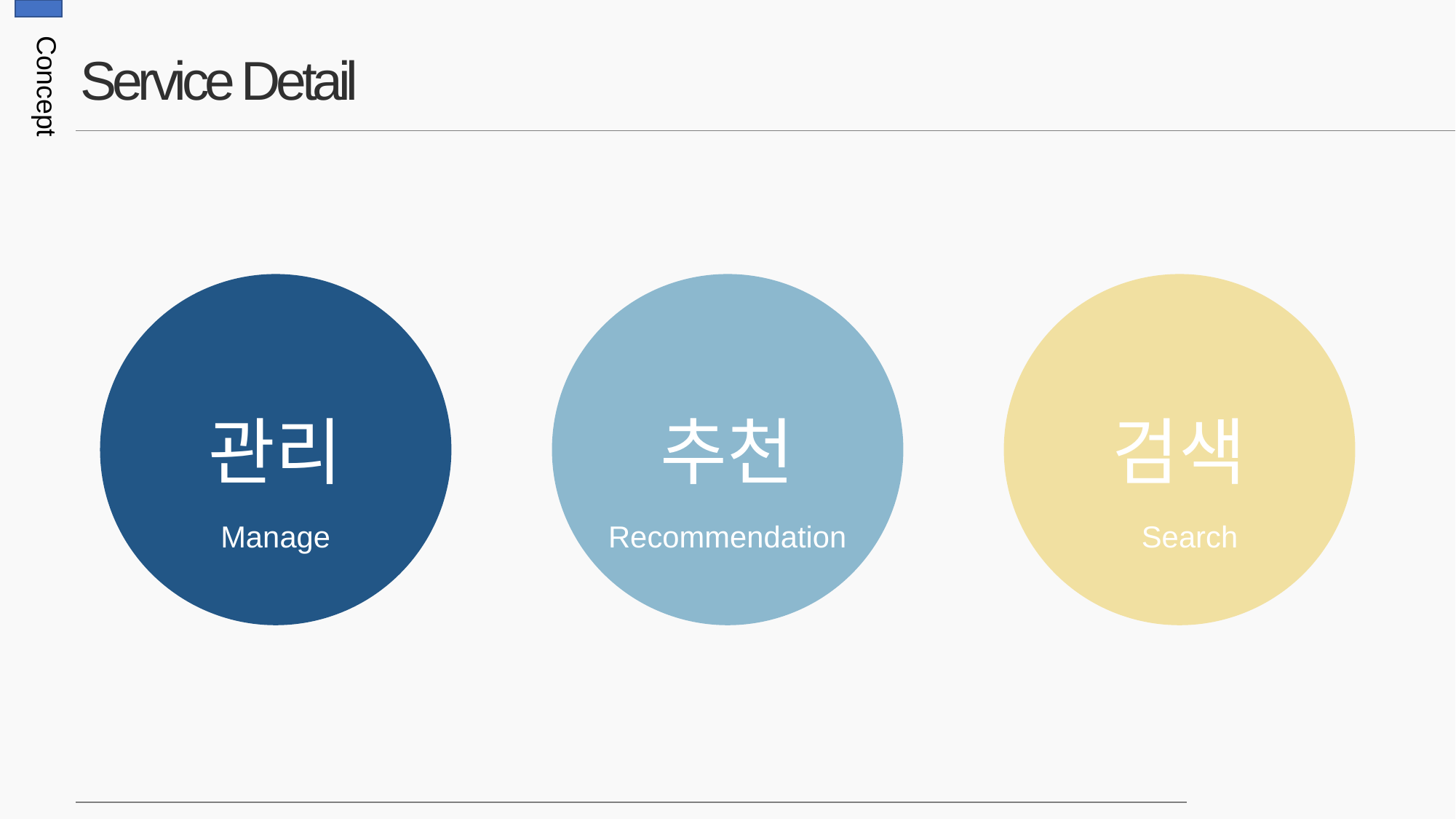

Concept
# Service Detail

관리
추천
검색
Manage
Recommendation
Search